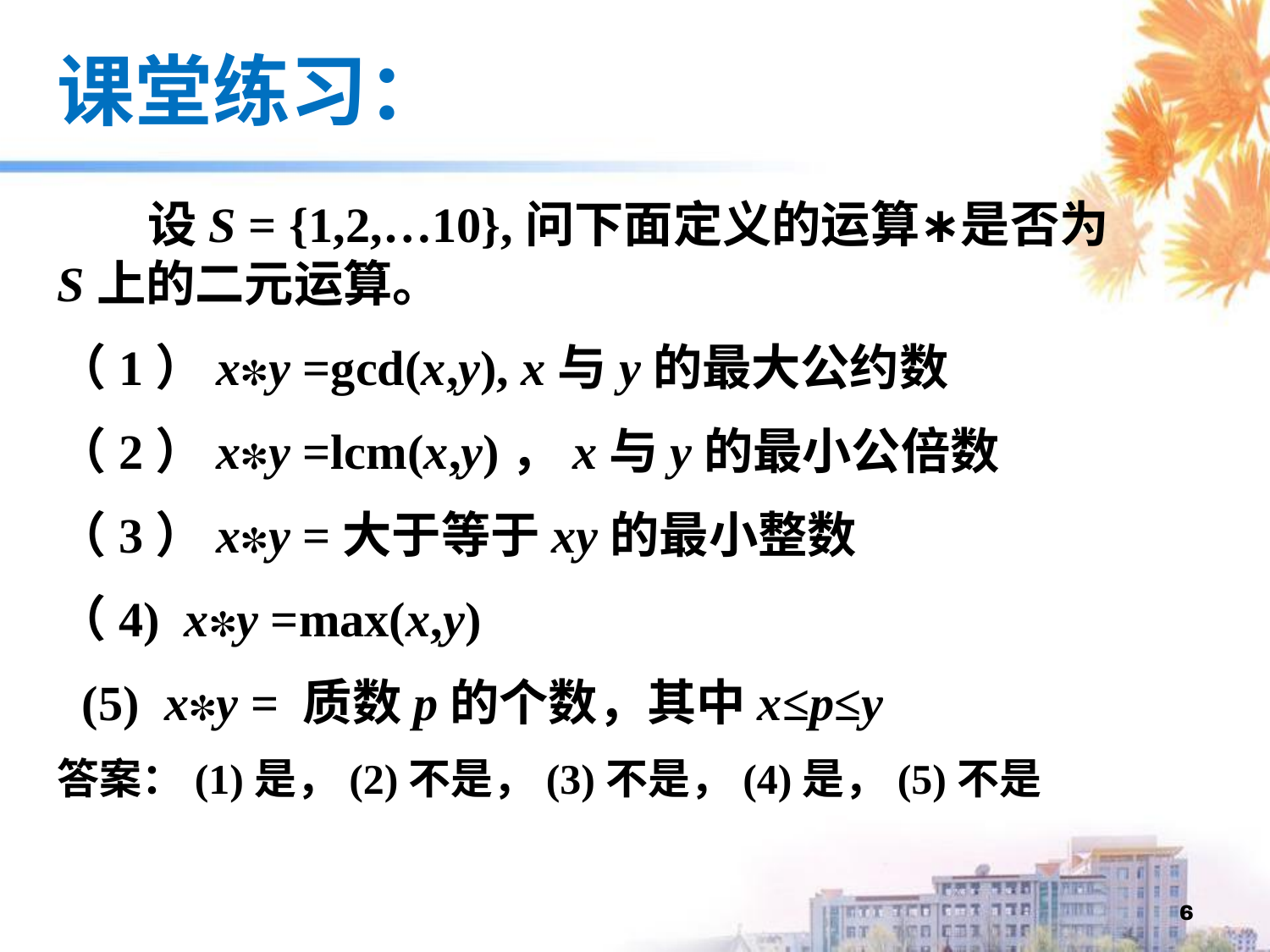

课堂练习：
       设S = {1,2,…10},问下面定义的运算∗是否为S上的二元运算。
（1）x∗y =gcd(x,y), x与y的最大公约数
（2）x∗y =lcm(x,y)，x与y的最小公倍数
（3）x∗y =大于等于xy的最小整数
（4)  x∗y =max(x,y)
  (5)  x∗y = 质数p的个数，其中x≤p≤y
答案：(1)是，(2)不是，(3)不是，(4)是，(5)不是
6